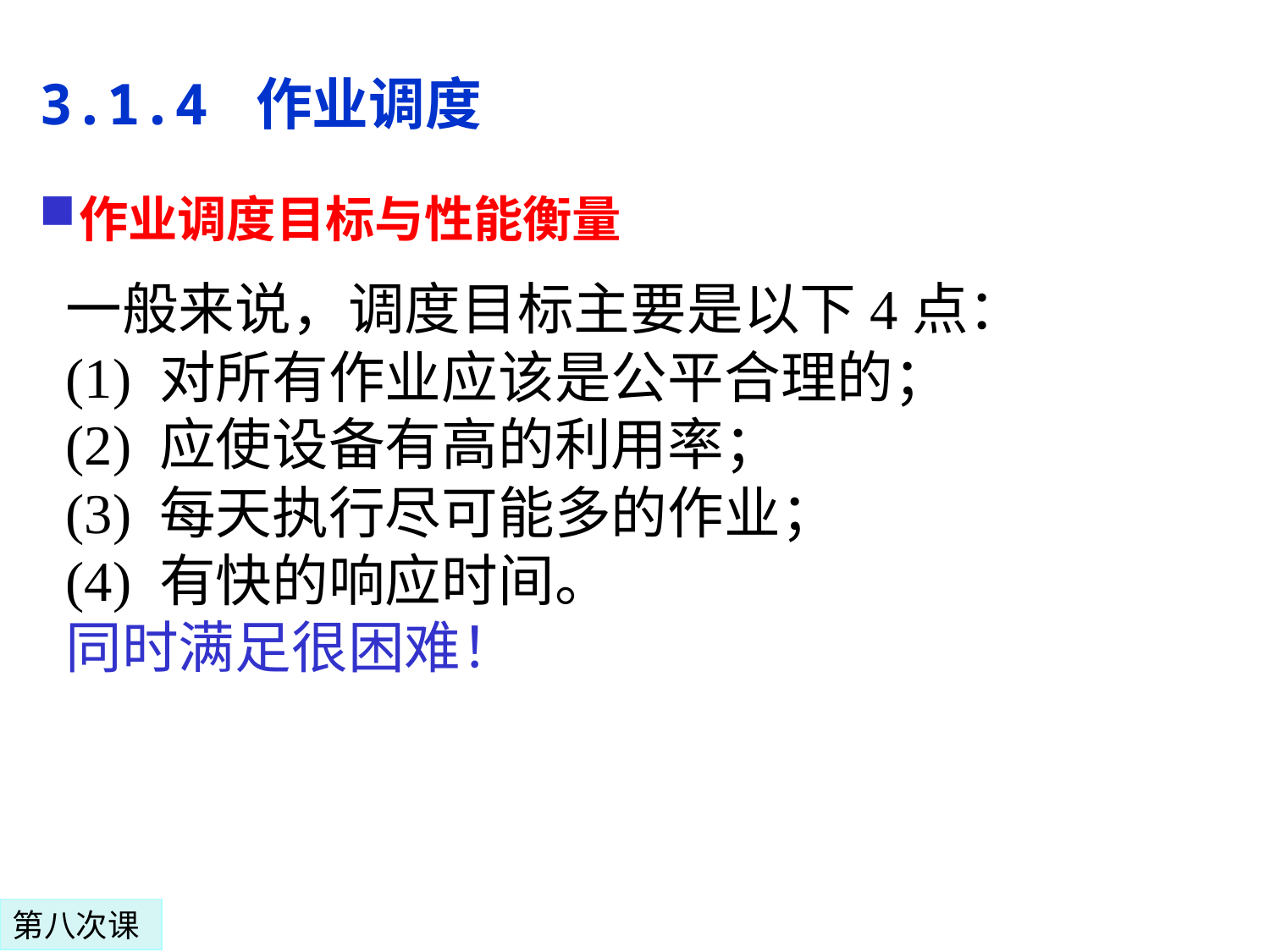

3.1.4 作业调度
作业调度目标与性能衡量
一般来说，调度目标主要是以下4点：
(1) 对所有作业应该是公平合理的；
(2) 应使设备有高的利用率；
(3) 每天执行尽可能多的作业；
(4) 有快的响应时间。
同时满足很困难！
第八次课